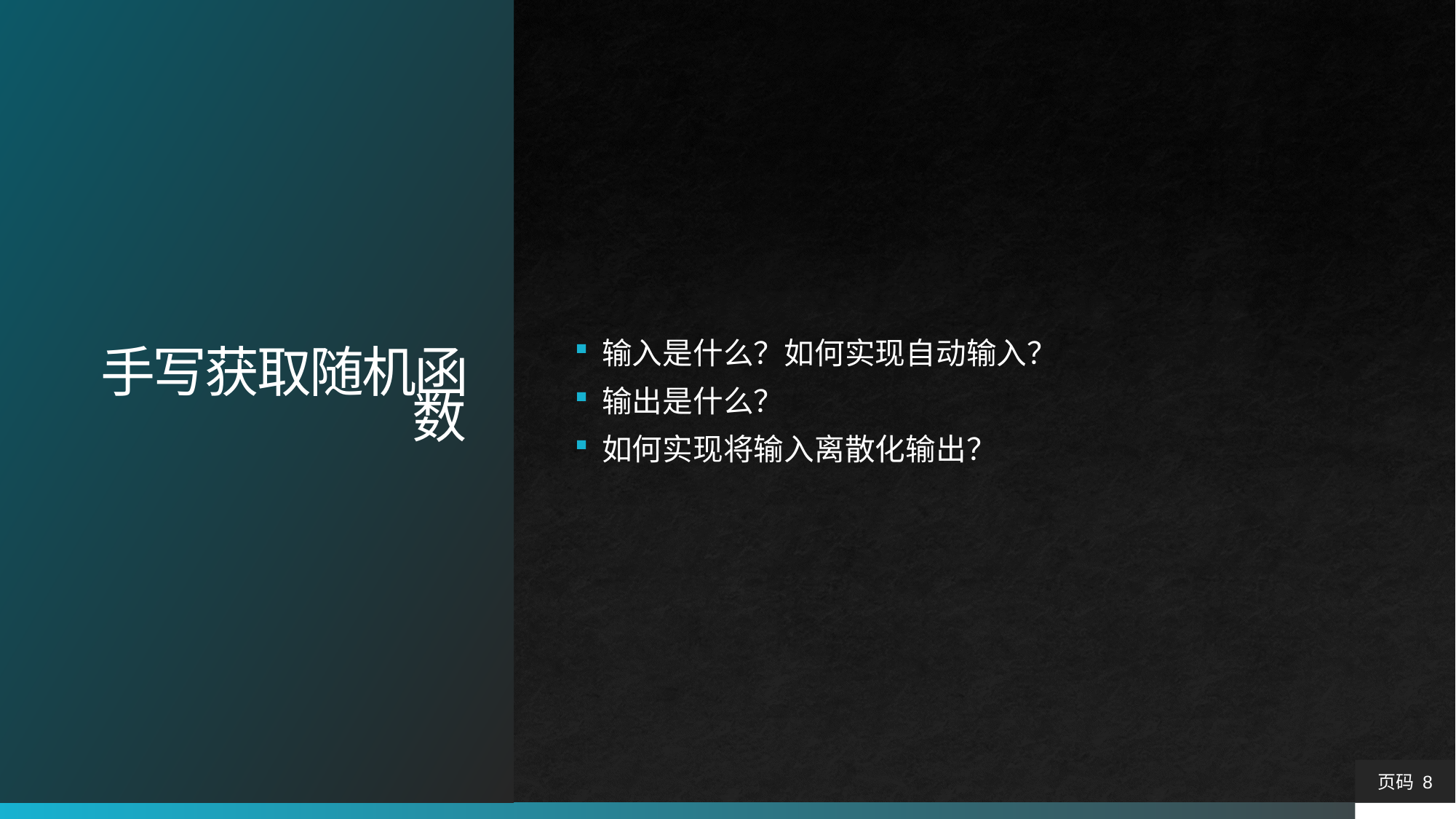

# 手写获取随机函数

输入是什么？如何实现自动输入？
输出是什么？
如何实现将输入离散化输出？

页码 8